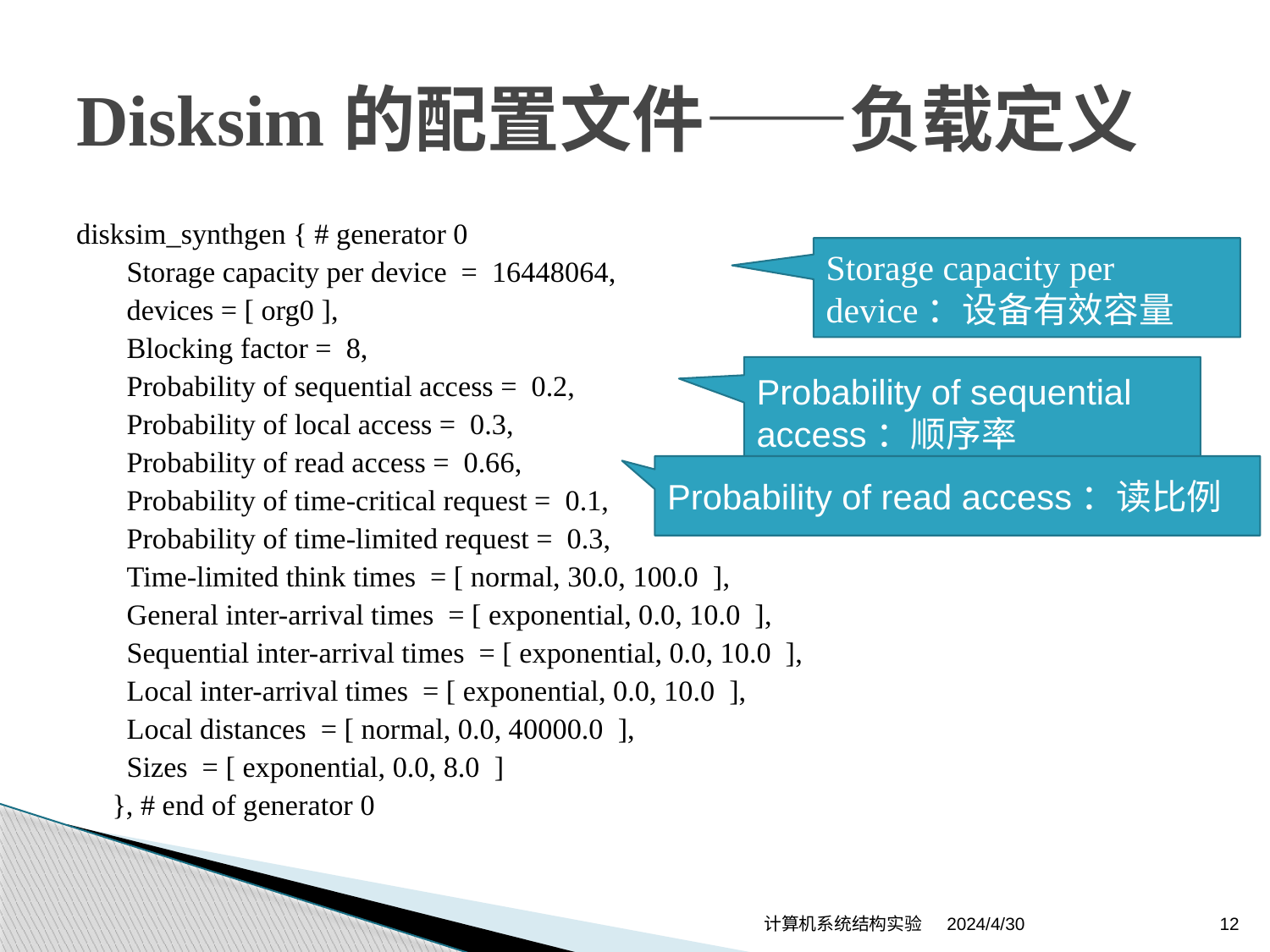

# Disksim的配置文件——负载定义
disksim_synthgen { # generator 0
       Storage capacity per device  =  16448064,
       devices = [ org0 ],
       Blocking factor =  8,
       Probability of sequential access =  0.2,
       Probability of local access =  0.3,
       Probability of read access =  0.66,
       Probability of time-critical request =  0.1,
       Probability of time-limited request =  0.3,
       Time-limited think times  = [ normal, 30.0, 100.0  ],
       General inter-arrival times  = [ exponential, 0.0, 10.0  ],
       Sequential inter-arrival times  = [ exponential, 0.0, 10.0  ],
       Local inter-arrival times  = [ exponential, 0.0, 10.0  ],
       Local distances  = [ normal, 0.0, 40000.0  ],
       Sizes  = [ exponential, 0.0, 8.0  ]
     }, # end of generator 0
Storage capacity per device：设备有效容量
Probability of sequential access：顺序率
Probability of read access：读比例
计算机系统结构实验
2024/4/30
12